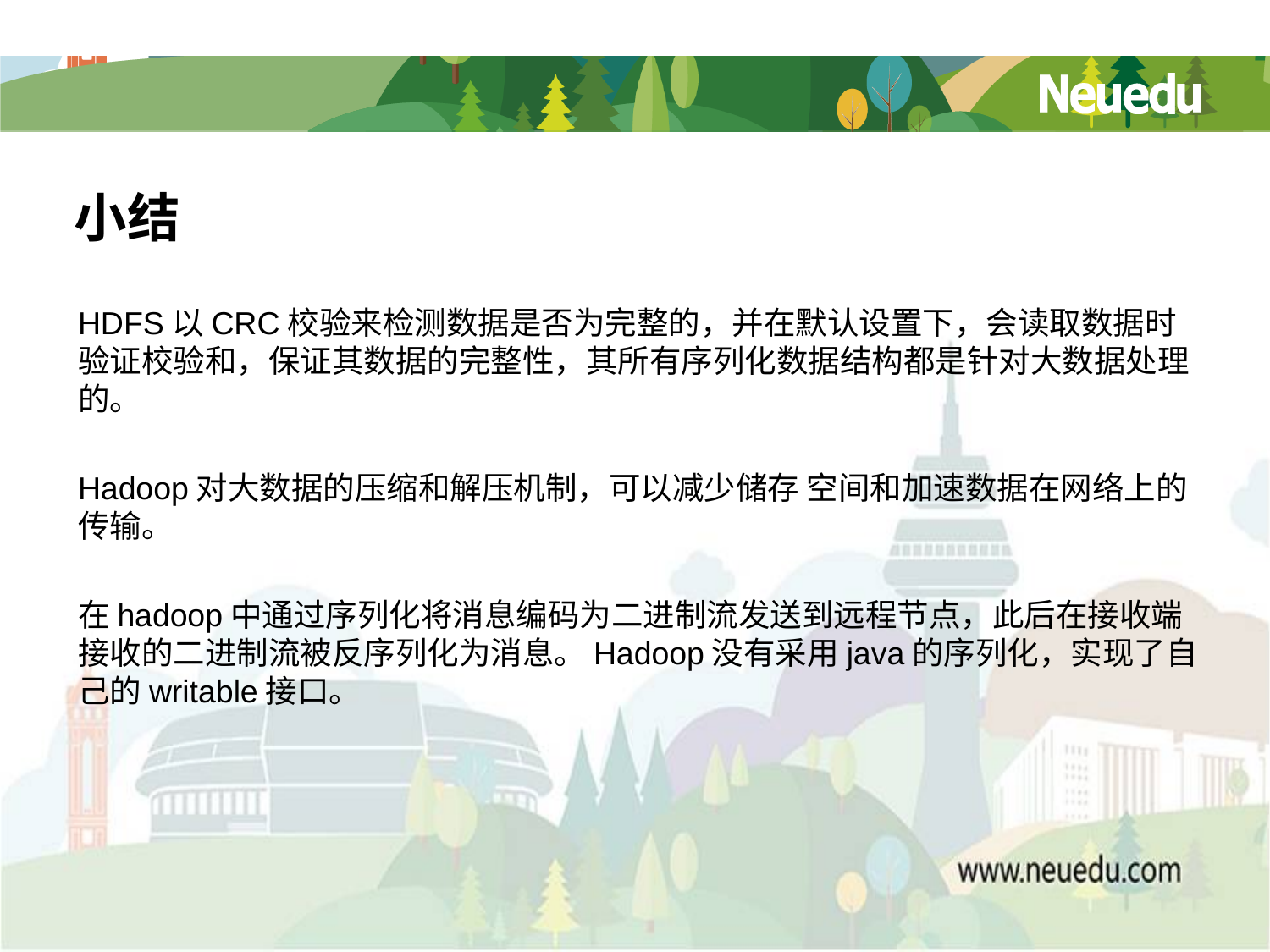

# 小结
HDFS以CRC校验来检测数据是否为完整的，并在默认设置下，会读取数据时验证校验和，保证其数据的完整性，其所有序列化数据结构都是针对大数据处理的。

Hadoop对大数据的压缩和解压机制，可以减少储存 空间和加速数据在网络上的传输。

在hadoop中通过序列化将消息编码为二进制流发送到远程节点，此后在接收端接收的二进制流被反序列化为消息。Hadoop没有采用java的序列化，实现了自己的writable接口。